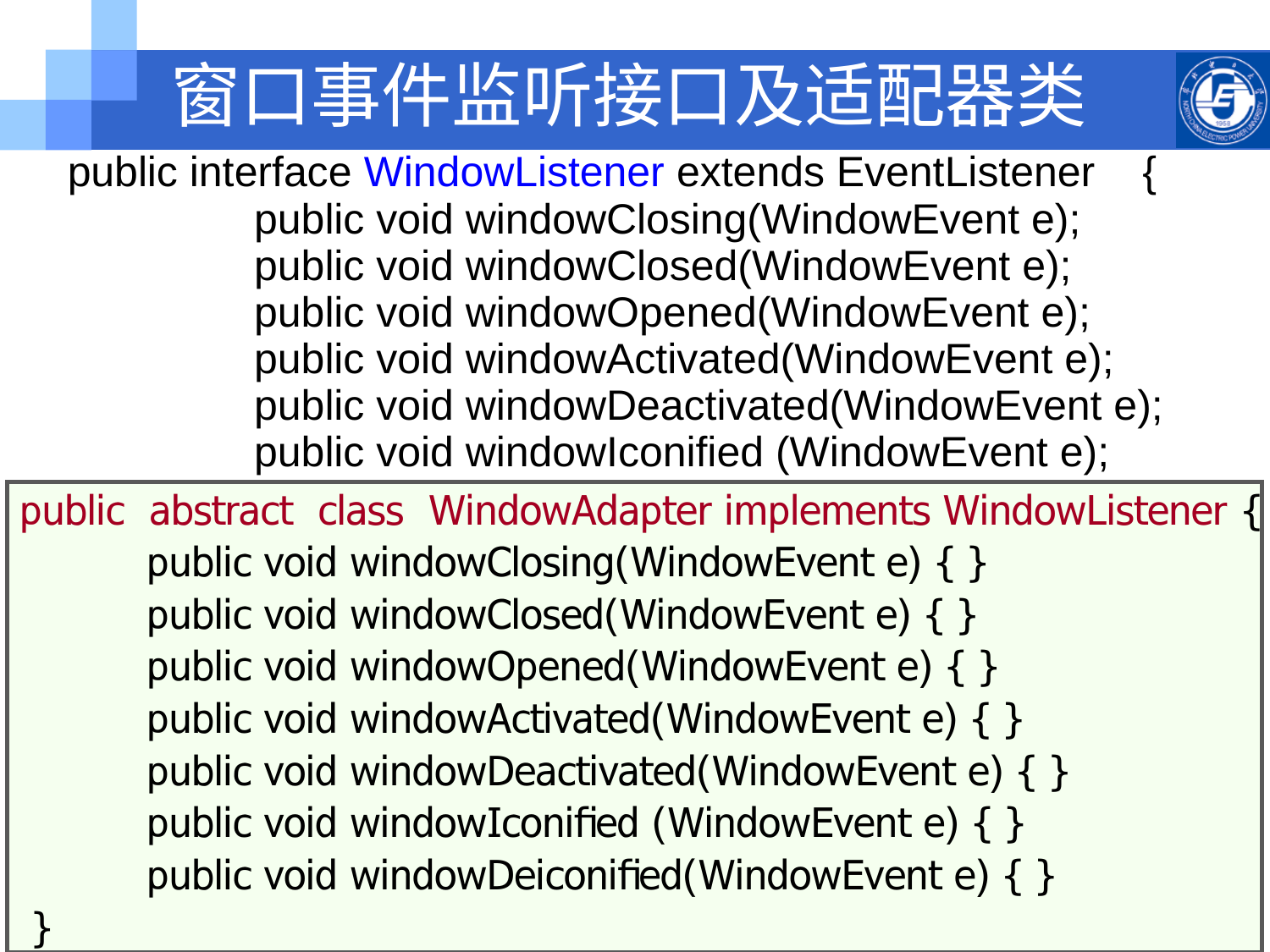

窗口事件监听接口及适配器类
public interface WindowListener extends EventListener    {
		 public void windowClosing(WindowEvent e);
		 public void windowClosed(WindowEvent e);
		 public void windowOpened(WindowEvent e);
		 public void windowActivated(WindowEvent e);
		 public void windowDeactivated(WindowEvent e);
		 public void windowIconified (WindowEvent e);
		 public void windowDeiconified(WindowEvent e);
}
public  abstract  class  WindowAdapter implements WindowListener {
       	public void windowClosing(WindowEvent e) { }
       	public void windowClosed(WindowEvent e) { }
       	public void windowOpened(WindowEvent e) { }
       	public void windowActivated(WindowEvent e) { }
       	public void windowDeactivated(WindowEvent e) { }
       	public void windowIconified (WindowEvent e) { }
       	public void windowDeiconified(WindowEvent e) { }
 }